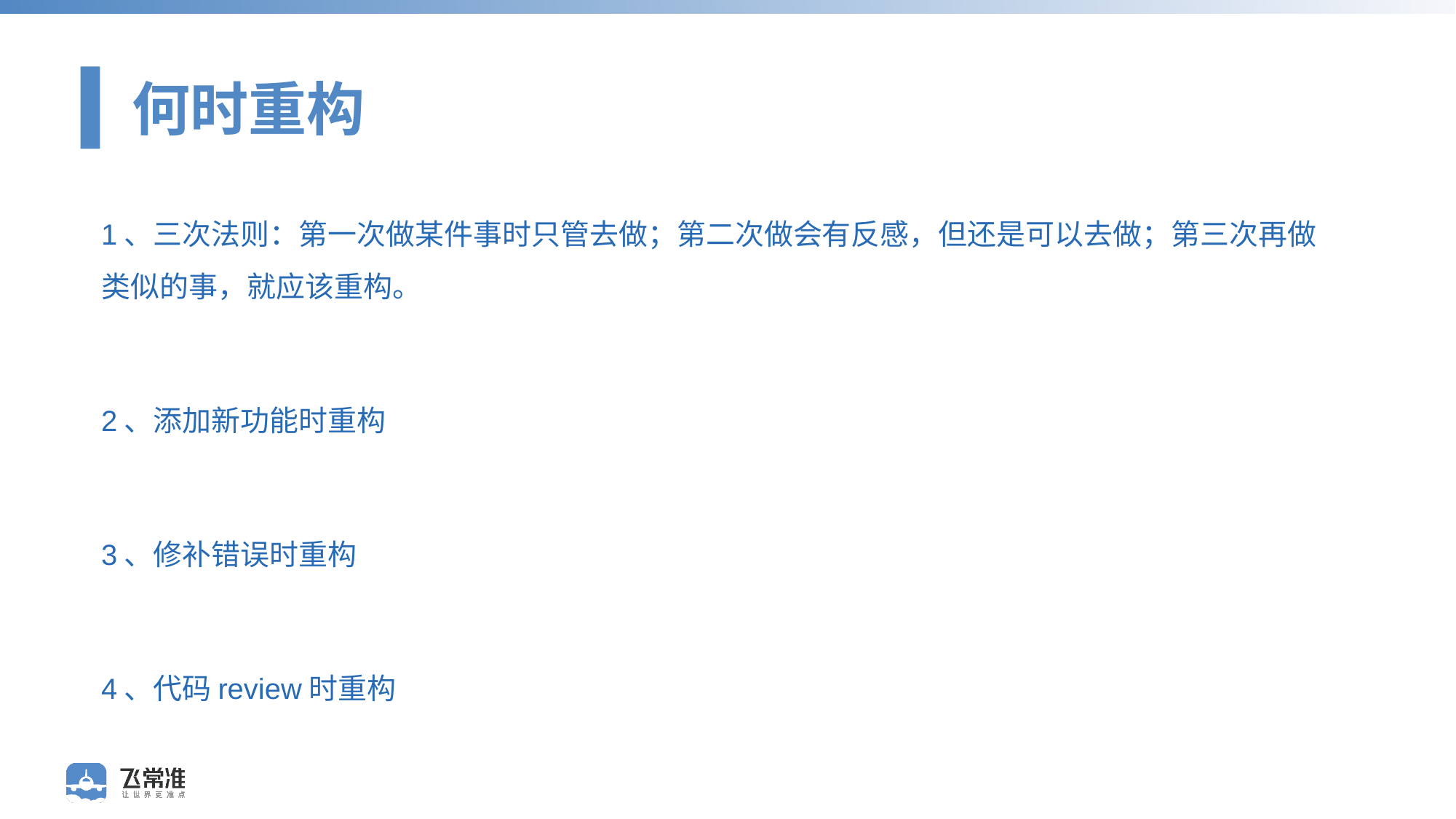

何时重构
1、三次法则：第一次做某件事时只管去做；第二次做会有反感，但还是可以去做；第三次再做类似的事，就应该重构。

2、添加新功能时重构

3、修补错误时重构

4、代码review时重构

5